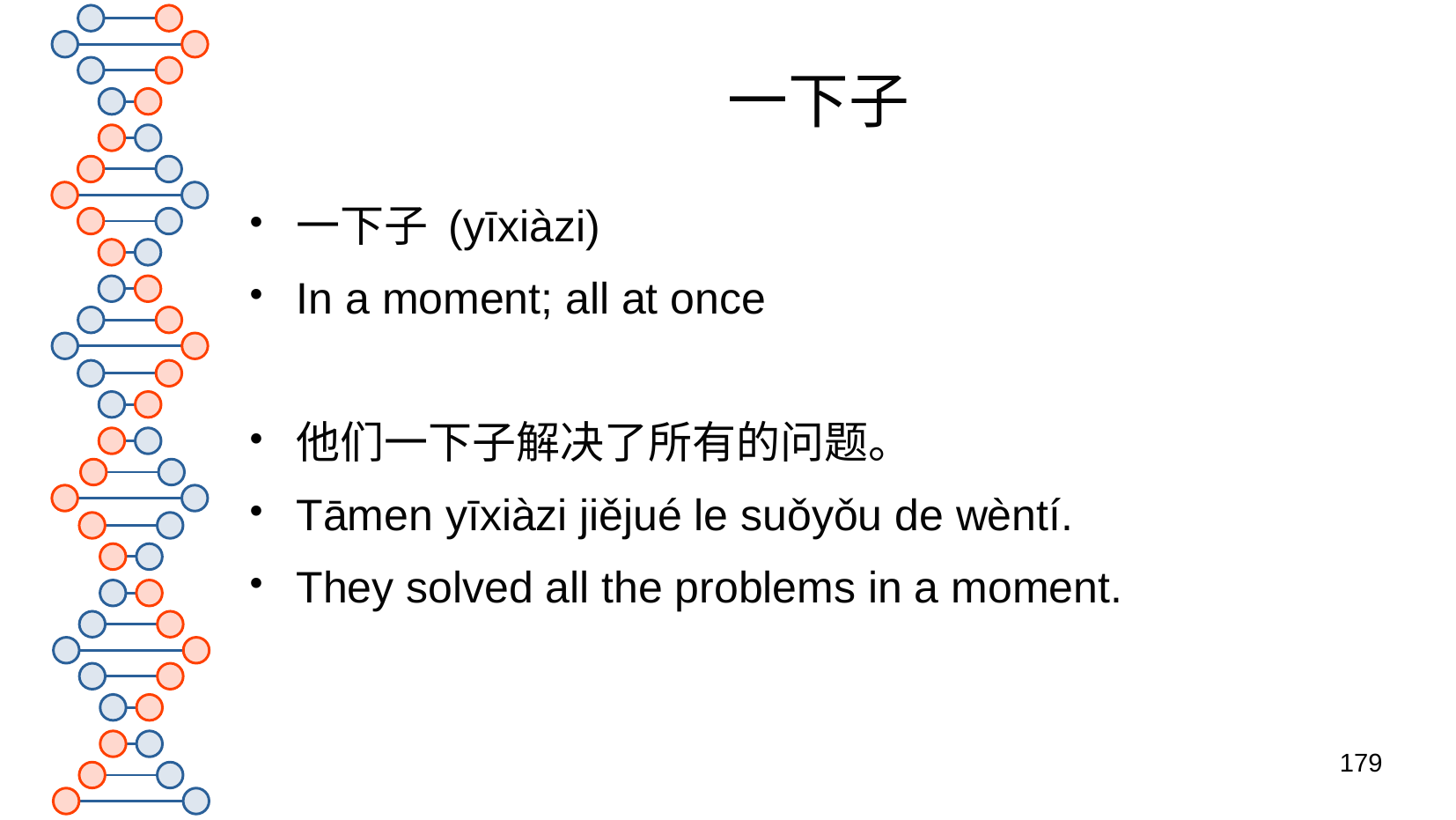

# 一下子
一下子 (yīxiàzi)
In a moment; all at once

他们一下子解决了所有的问题。
Tāmen yīxiàzi jiějué le suǒyǒu de wèntí.
They solved all the problems in a moment.

179